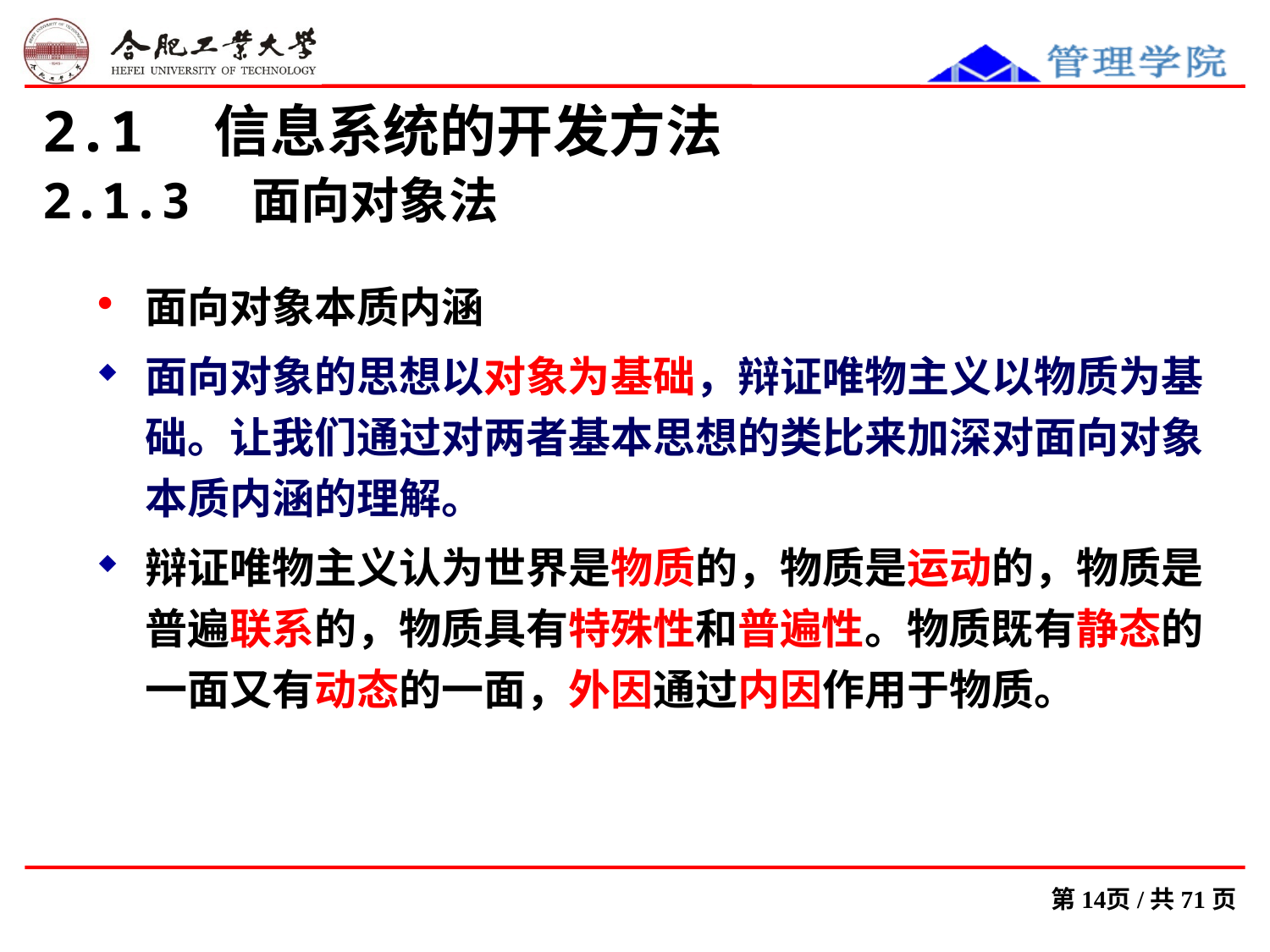

2.1　信息系统的开发方法
2.1.3　面向对象法
面向对象本质内涵
面向对象的思想以对象为基础，辩证唯物主义以物质为基础。让我们通过对两者基本思想的类比来加深对面向对象本质内涵的理解。
辩证唯物主义认为世界是物质的，物质是运动的，物质是普遍联系的，物质具有特殊性和普遍性。物质既有静态的一面又有动态的一面，外因通过内因作用于物质。